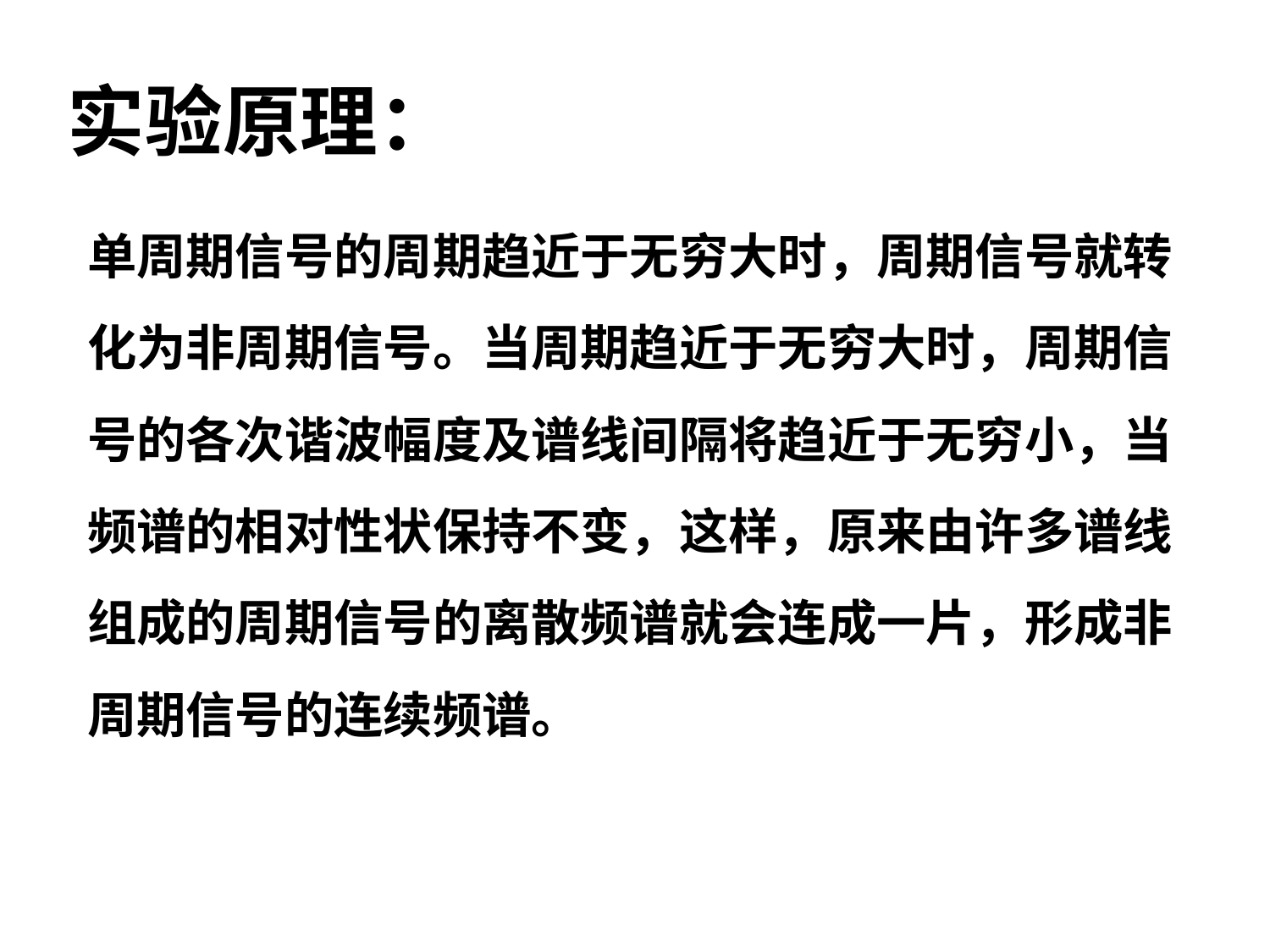

实验原理：
单周期信号的周期趋近于无穷大时，周期信号就转化为非周期信号。当周期趋近于无穷大时，周期信号的各次谐波幅度及谱线间隔将趋近于无穷小，当频谱的相对性状保持不变，这样，原来由许多谱线组成的周期信号的离散频谱就会连成一片，形成非周期信号的连续频谱。